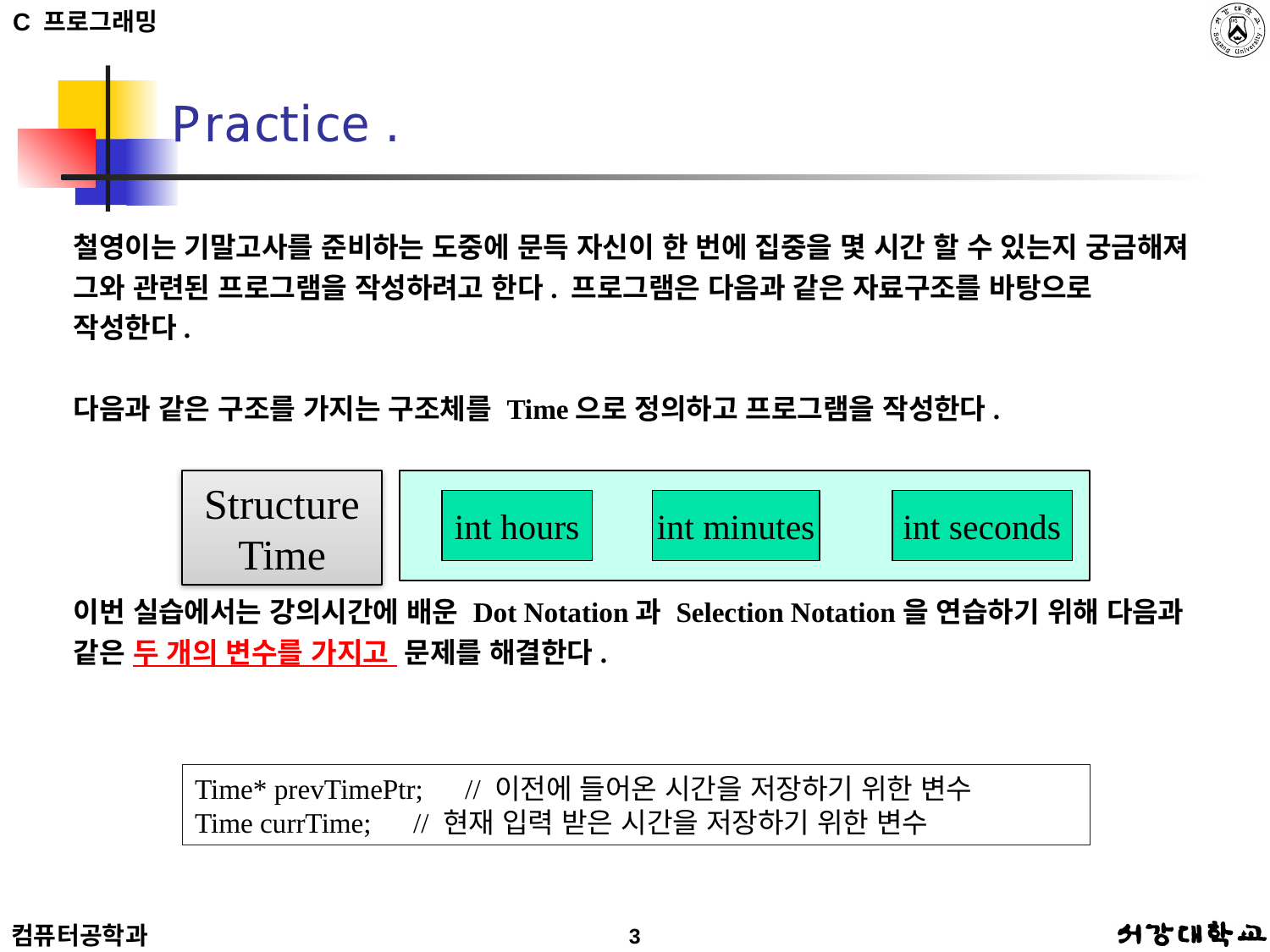

# Practice .
철영이는 기말고사를 준비하는 도중에 문득 자신이 한 번에 집중을 몇 시간 할 수 있는지 궁금해져 그와 관련된 프로그램을 작성하려고 한다. 프로그램은 다음과 같은 자료구조를 바탕으로 작성한다.

다음과 같은 구조를 가지는 구조체를 Time으로 정의하고 프로그램을 작성한다.

이번 실습에서는 강의시간에 배운 Dot Notation과 Selection Notation을 연습하기 위해 다음과 같은 두 개의 변수를 가지고  문제를 해결한다.

Structure
Time

int hours
int minutes
int seconds
Time* prevTimePtr;      // 이전에 들어온 시간을 저장하기 위한 변수
Time currTime;      // 현재 입력 받은 시간을 저장하기 위한 변수
3